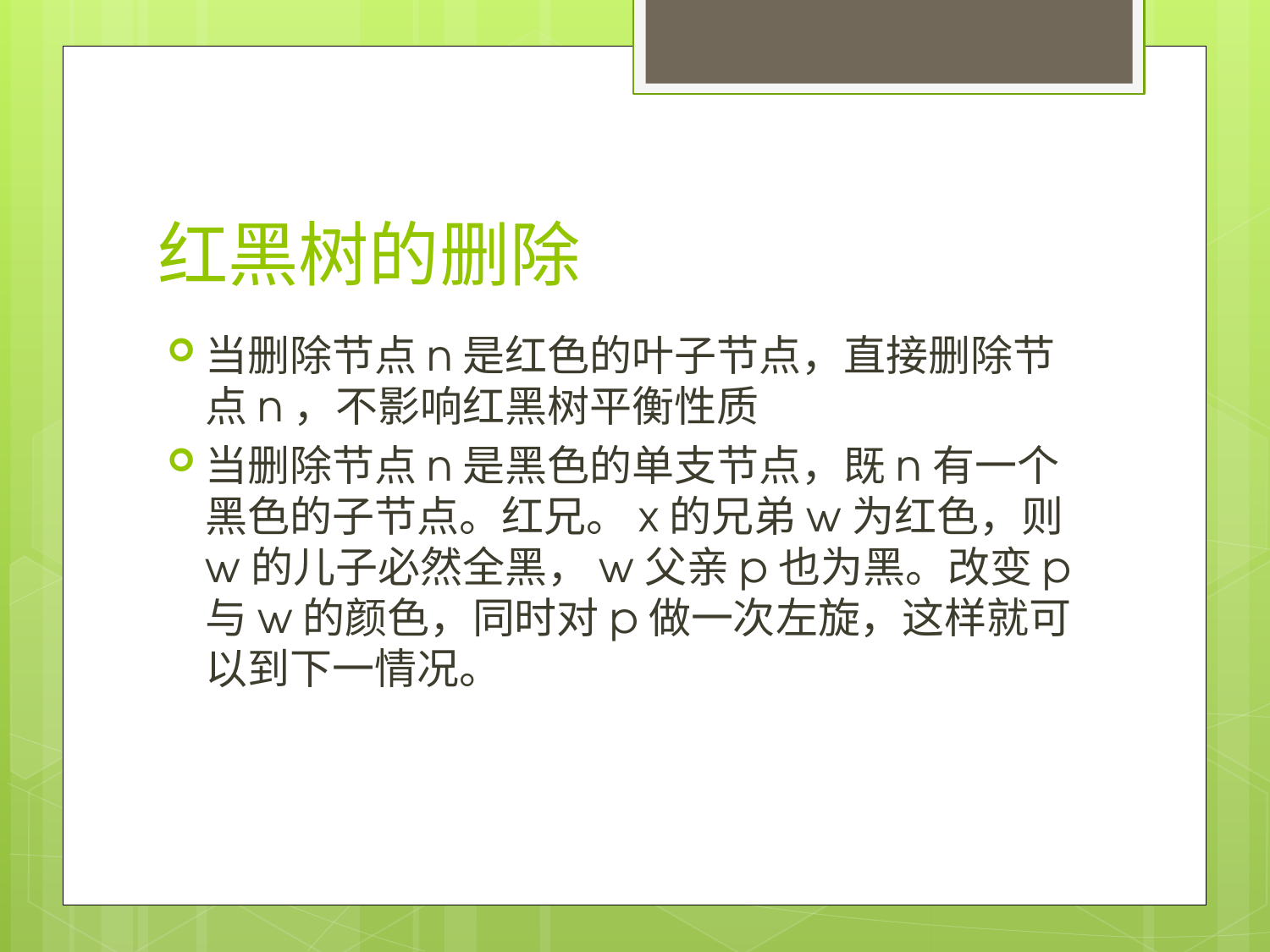

# 红黑树的删除
当删除节点n是红色的叶子节点，直接删除节点n，不影响红黑树平衡性质
当删除节点n是黑色的单支节点，既n有一个黑色的子节点。红兄。x的兄弟w为红色，则w的儿子必然全黑，w父亲p也为黑。改变p与w的颜色，同时对p做一次左旋，这样就可以到下一情况。